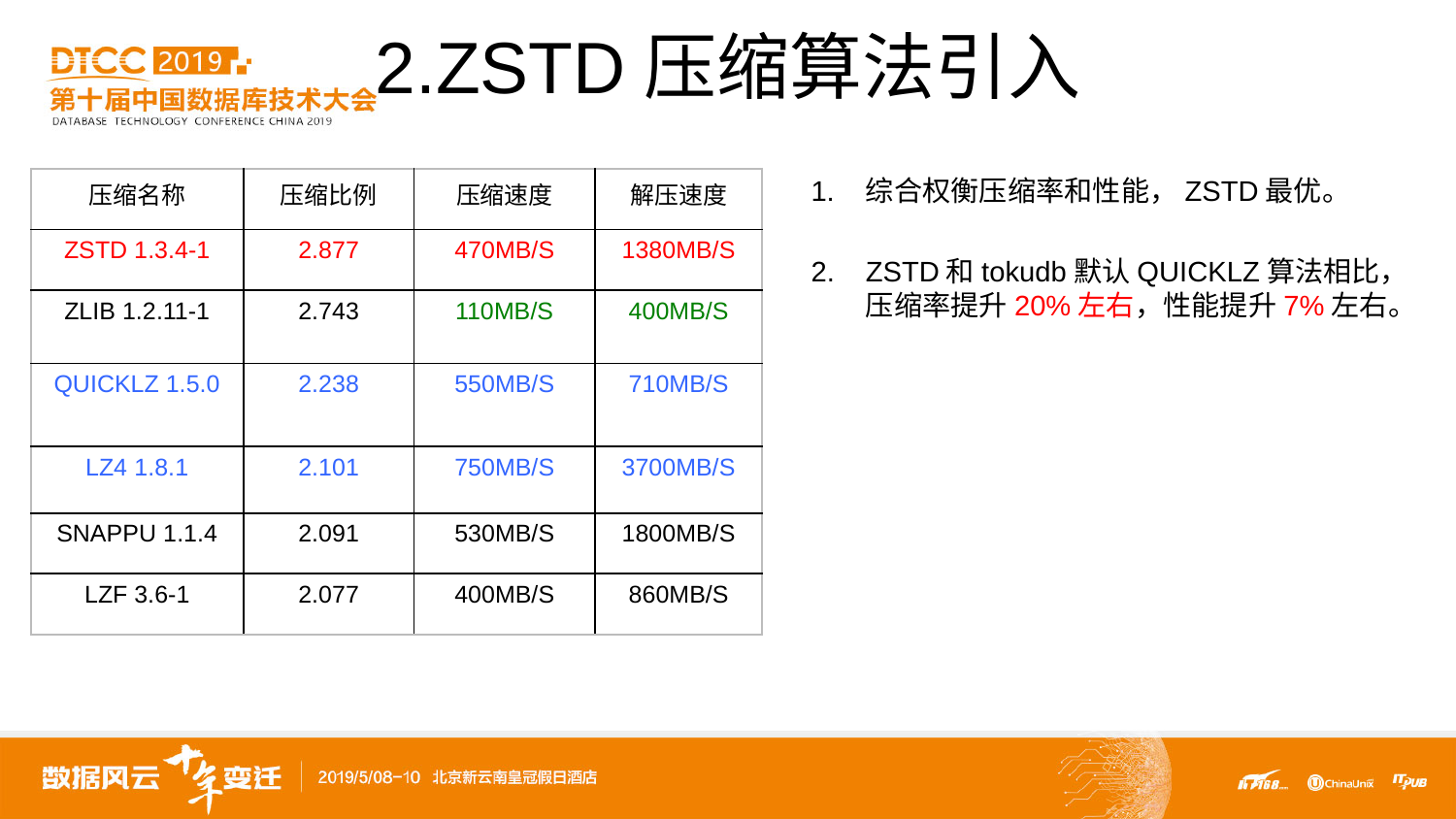

# 2.ZSTD压缩算法引入
综合权衡压缩率和性能，ZSTD最优。

ZSTD和tokudb默认QUICKLZ算法相比，压缩率提升20%左右，性能提升7%左右。

| 压缩名称 | 压缩比例 | 压缩速度 | 解压速度 |
| --- | --- | --- | --- |
| ZSTD 1.3.4-1 | 2.877 | 470MB/S | 1380MB/S |
| ZLIB 1.2.11-1 | 2.743 | 110MB/S | 400MB/S |
| QUICKLZ 1.5.0 | 2.238 | 550MB/S | 710MB/S |
| LZ4 1.8.1 | 2.101 | 750MB/S | 3700MB/S |
| SNAPPU 1.1.4 | 2.091 | 530MB/S | 1800MB/S |
| LZF 3.6-1 | 2.077 | 400MB/S | 860MB/S |